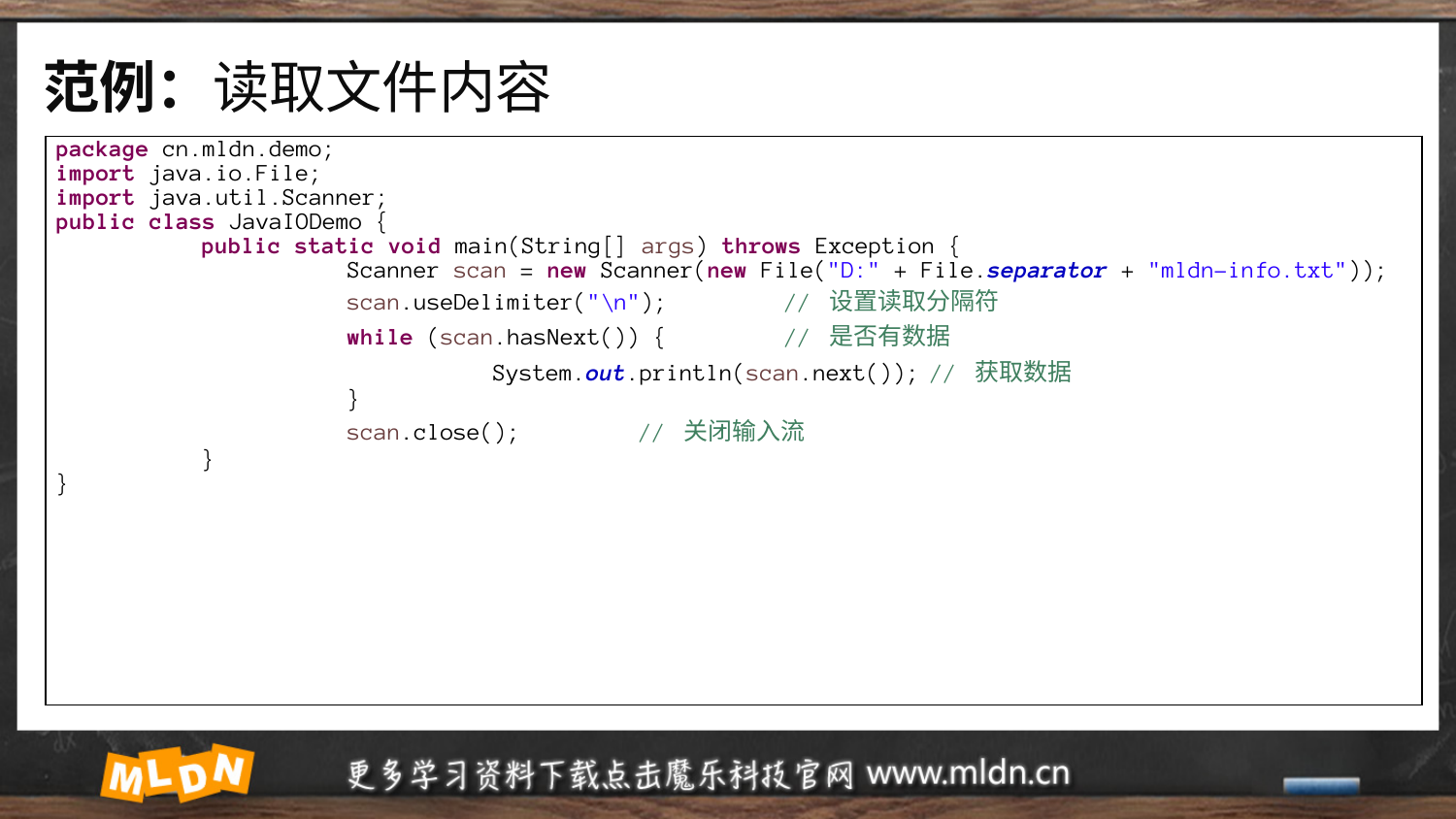

# 范例：读取文件内容
| package cn.mldn.demo; import java.io.File; import java.util.Scanner; public class JavaIODemo { public static void main(String[] args) throws Exception { Scanner scan = new Scanner(new File("D:" + File.separator + "mldn-info.txt")); scan.useDelimiter("\n"); // 设置读取分隔符 while (scan.hasNext()) { // 是否有数据 System.out.println(scan.next()); // 获取数据 } scan.close(); // 关闭输入流 } } |
| --- |